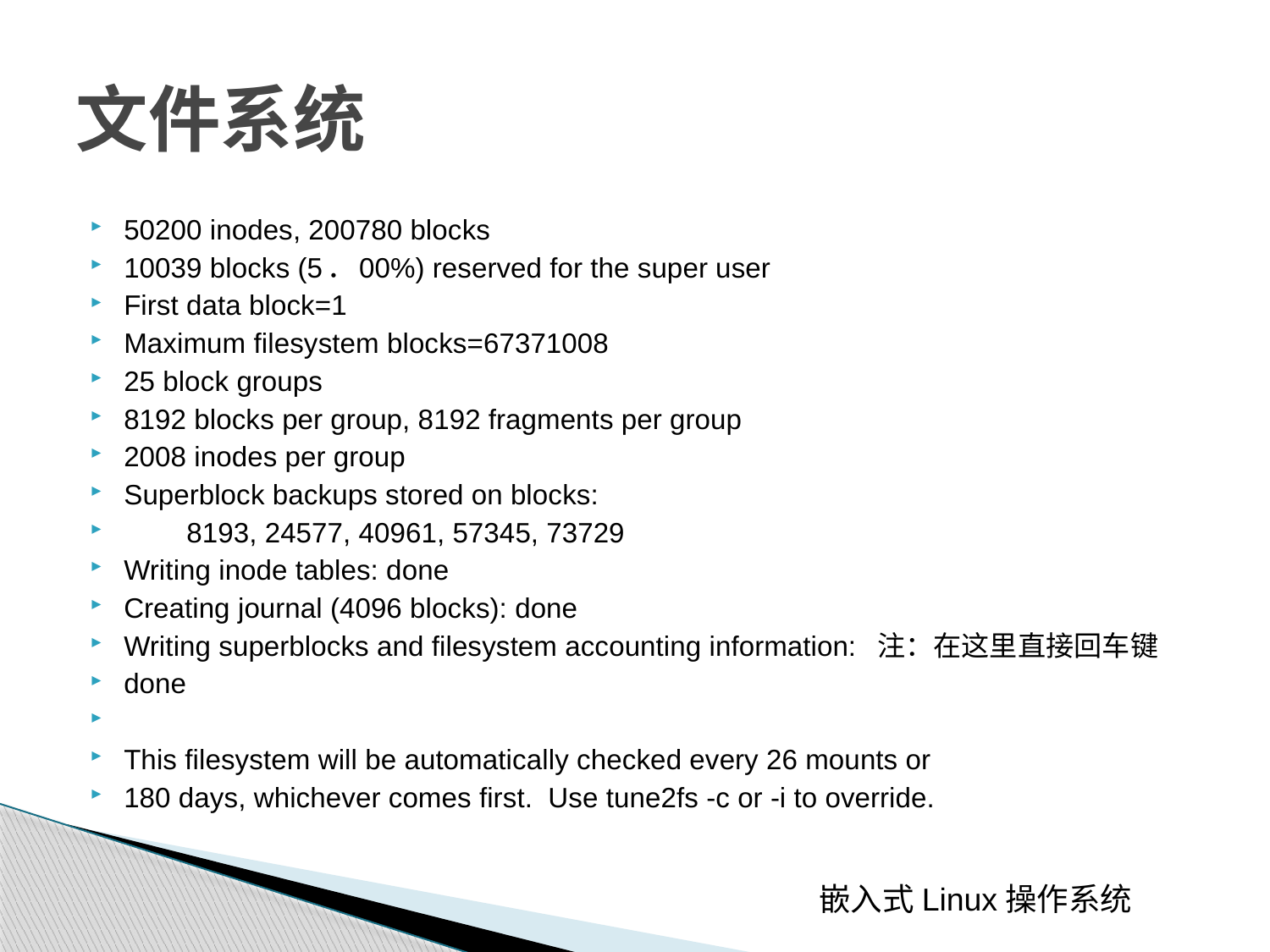

# 文件系统
50200 inodes, 200780 blocks
10039 blocks (5．00%) reserved for the super user
First data block=1
Maximum filesystem blocks=67371008
25 block groups
8192 blocks per group, 8192 fragments per group
2008 inodes per group
Superblock backups stored on blocks:
        8193, 24577, 40961, 57345, 73729
Writing inode tables: done
Creating journal (4096 blocks): done
Writing superblocks and filesystem accounting information:  注：在这里直接回车键
done

This filesystem will be automatically checked every 26 mounts or
180 days, whichever comes first.  Use tune2fs -c or -i to override.

         嵌入式Linux操作系统